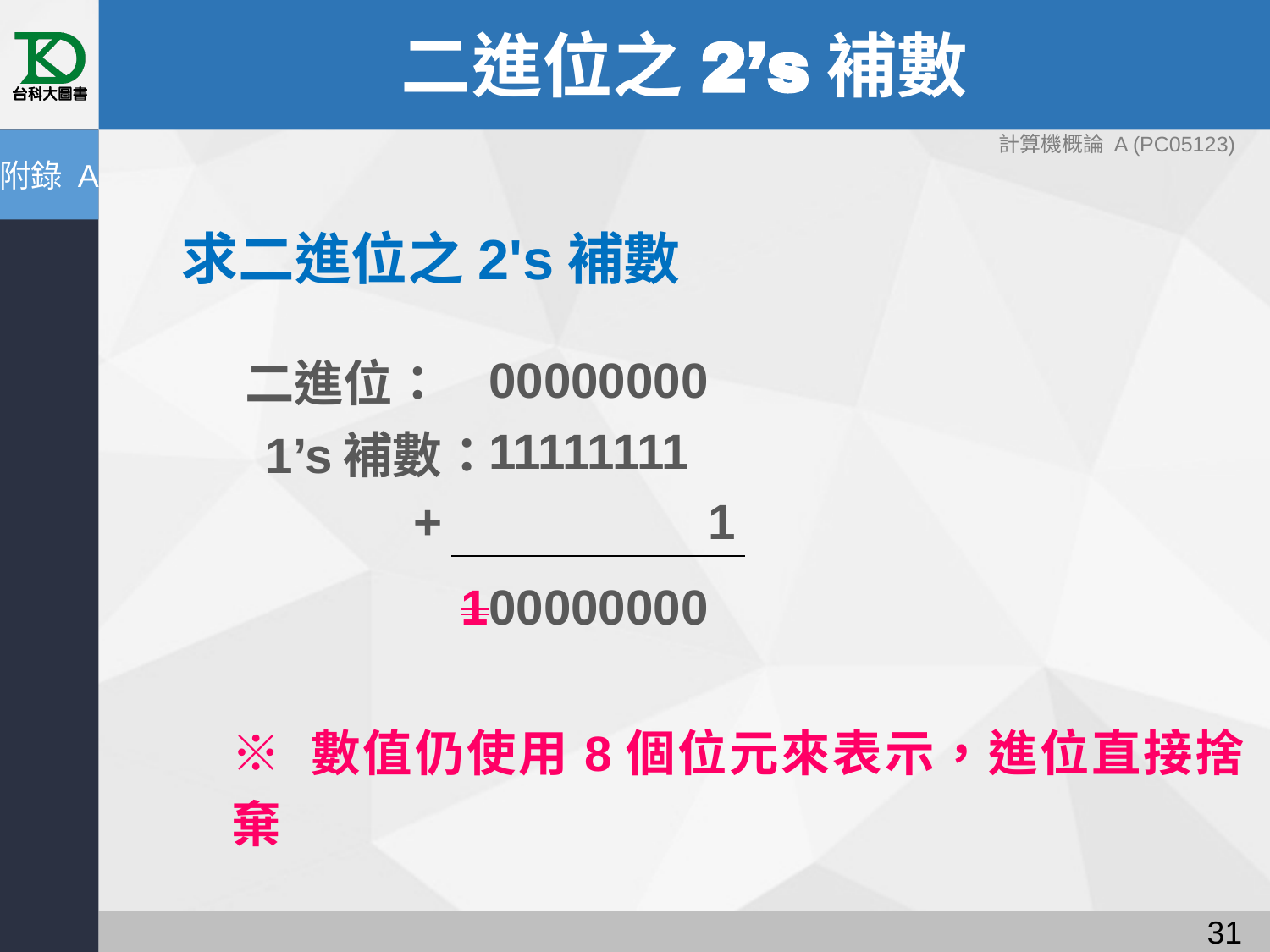

# 二進位之2’s補數
計算機概論 A (PC05123)
附錄 A
求二進位之2's補數
| 二進位： | 00000000 |  |
| --- | --- | --- |
| 1’s補數： | 11111111 |  |
| + | 1 |  |
|  | 100000000 |  |
| ※ 數值仍使用8個位元來表示，進位直接捨棄 |  |  |
31